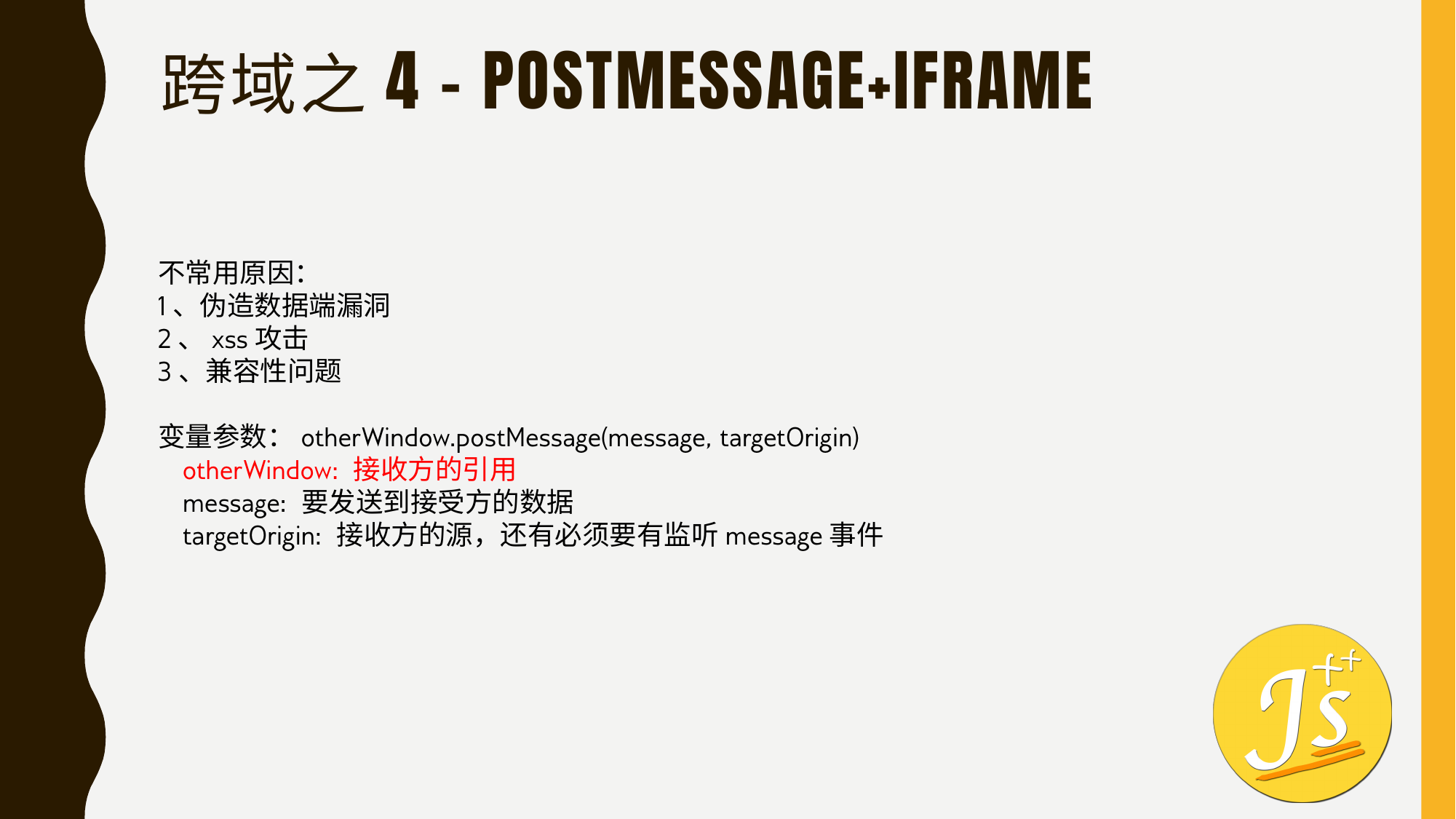

# 跨域之4 – postmessage+iframe

不常用原因：
1、伪造数据端漏洞
2、xss攻击
3、兼容性问题
变量参数：otherWindow.postMessage(message, targetOrigin)
   otherWindow: 接收方的引用
   message: 要发送到接受方的数据
   targetOrigin: 接收方的源，还有必须要有监听message事件